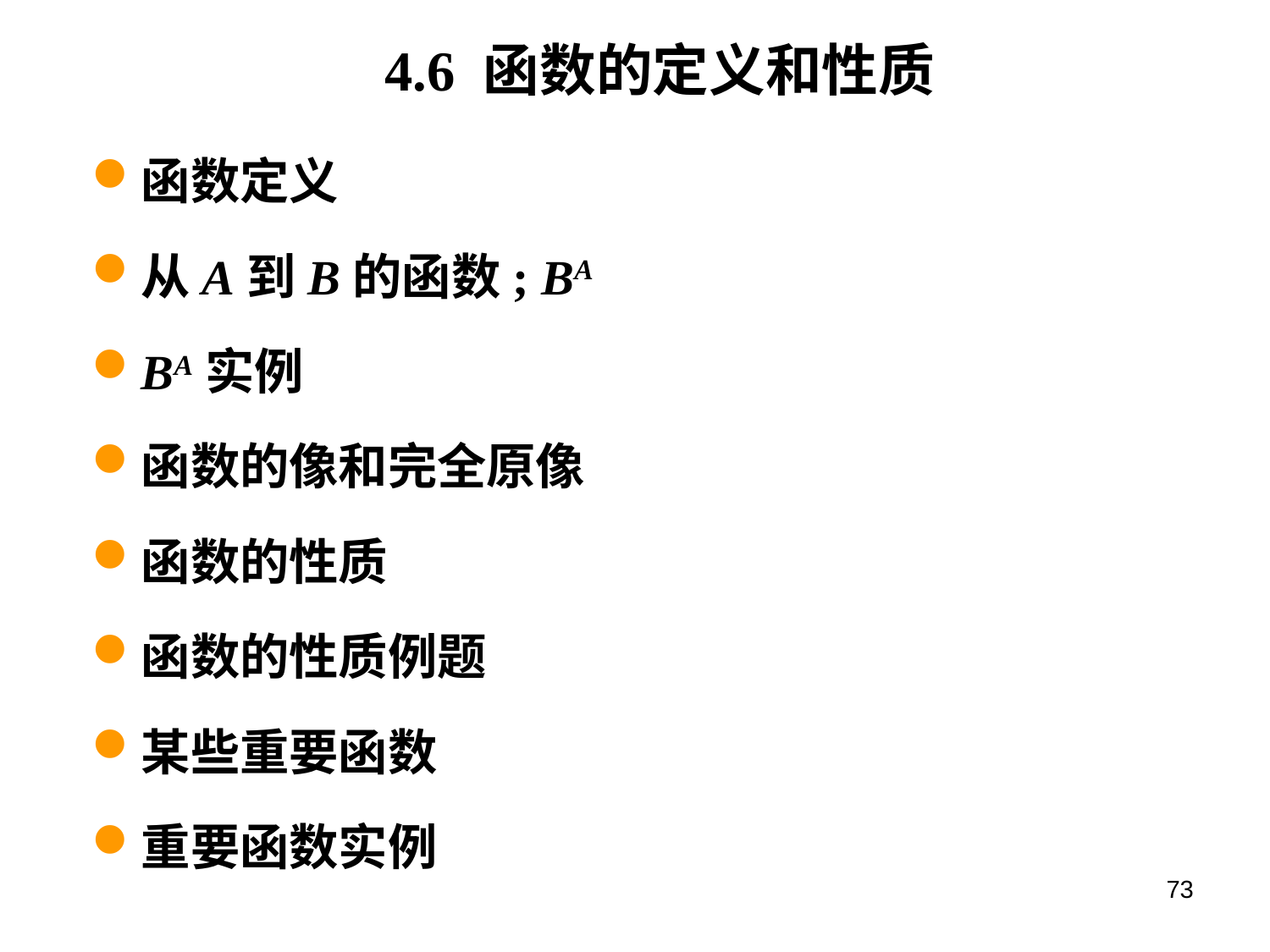

# 4.6 函数的定义和性质
函数定义
从A到B的函数; BA
BA实例
函数的像和完全原像
函数的性质
函数的性质例题
某些重要函数
重要函数实例
73